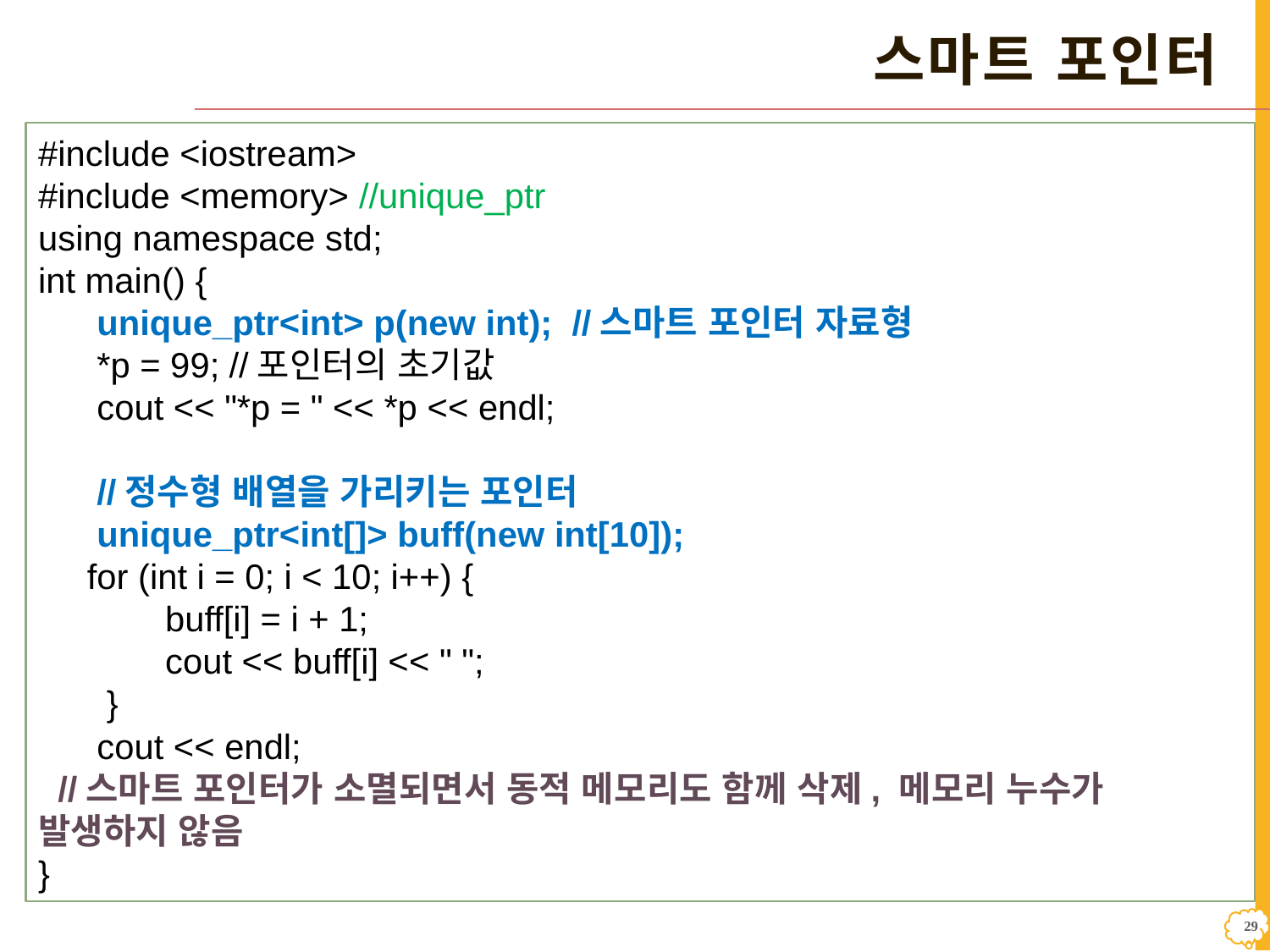

# 스마트 포인터
unique_ptr
기본 포인터를 감싸서 객체로 생성
객체에 소멸자를 추가하여 객체가 소멸될 때 포인터가 가리키는 메모리 공간도 해제
#include <iostream>
#include <memory> //unique_ptr
using namespace std;
int main() {
      unique_ptr<int> p(new int);  //스마트 포인터 자료형
      *p = 99; //포인터의 초기값
      cout << "*p = " << *p << endl;

      //정수형 배열을 가리키는 포인터
      unique_ptr<int[]> buff(new int[10]);
     for (int i = 0; i < 10; i++) {
	buff[i] = i + 1;
	cout << buff[i] << " ";
       }
      cout << endl;
  //스마트 포인터가 소멸되면서 동적 메모리도 함께 삭제, 메모리 누수가 발생하지 않음
}
29